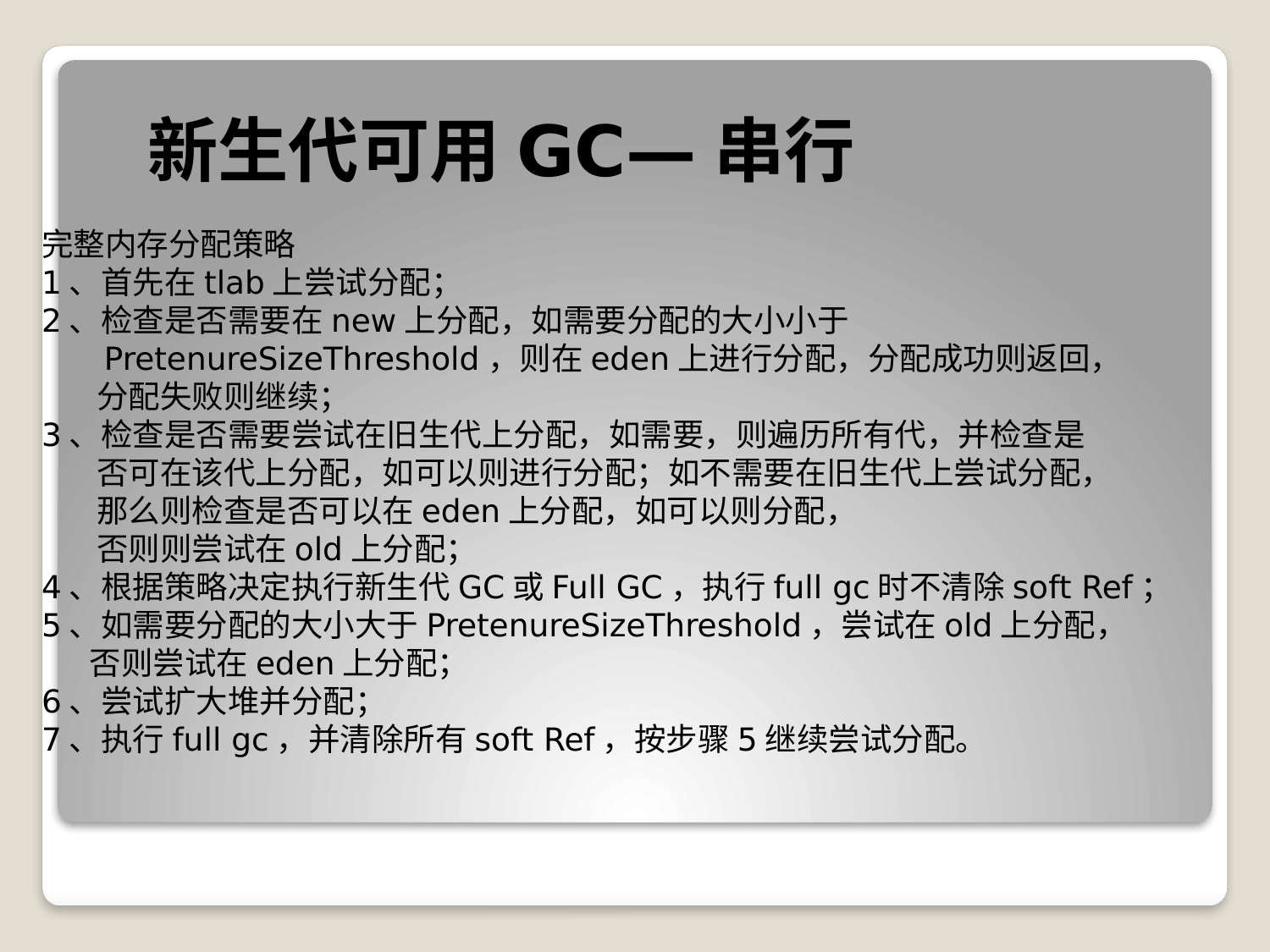

新生代可用GC—串行
完整内存分配策略
1、首先在tlab上尝试分配；
2、检查是否需要在new上分配，如需要分配的大小小于
 PretenureSizeThreshold，则在eden上进行分配，分配成功则返回，
 分配失败则继续；
3、检查是否需要尝试在旧生代上分配，如需要，则遍历所有代，并检查是
 否可在该代上分配，如可以则进行分配；如不需要在旧生代上尝试分配，
 那么则检查是否可以在eden上分配，如可以则分配，
 否则则尝试在old上分配；
4、根据策略决定执行新生代GC或Full GC，执行full gc时不清除soft Ref；
5、如需要分配的大小大于PretenureSizeThreshold，尝试在old上分配，
否则尝试在eden上分配；
6、尝试扩大堆并分配；
7、执行full gc，并清除所有soft Ref，按步骤5继续尝试分配。